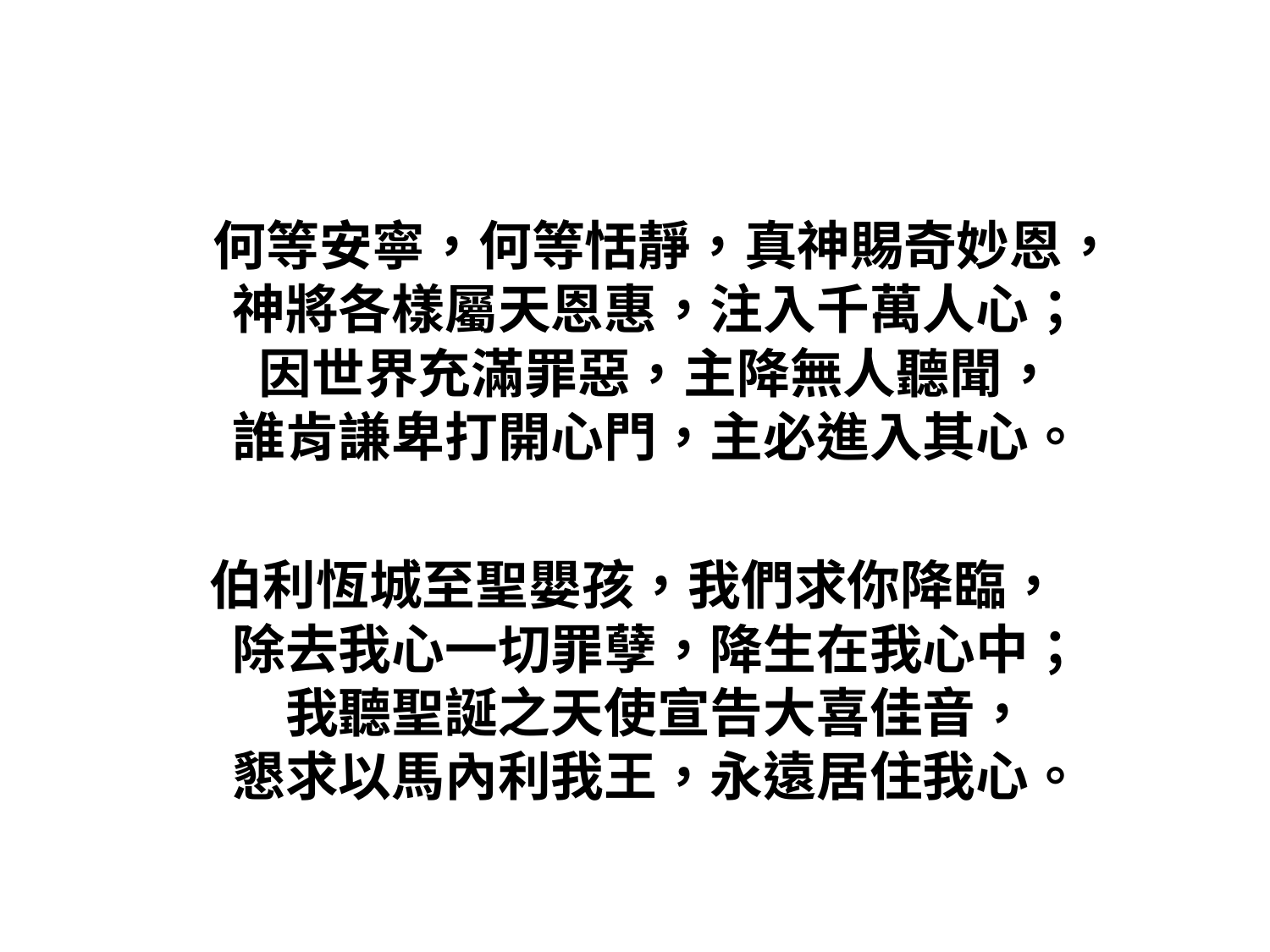

#
    何等安寧，何等恬靜，真神賜奇妙恩，
神將各樣屬天恩惠，注入千萬人心；
因世界充滿罪惡，主降無人聽聞，
誰肯謙卑打開心門，主必進入其心。

伯利恆城至聖嬰孩，我們求你降臨，
除去我心一切罪孽，降生在我心中；
我聽聖誕之天使宣告大喜佳音，
懇求以馬內利我王，永遠居住我心。